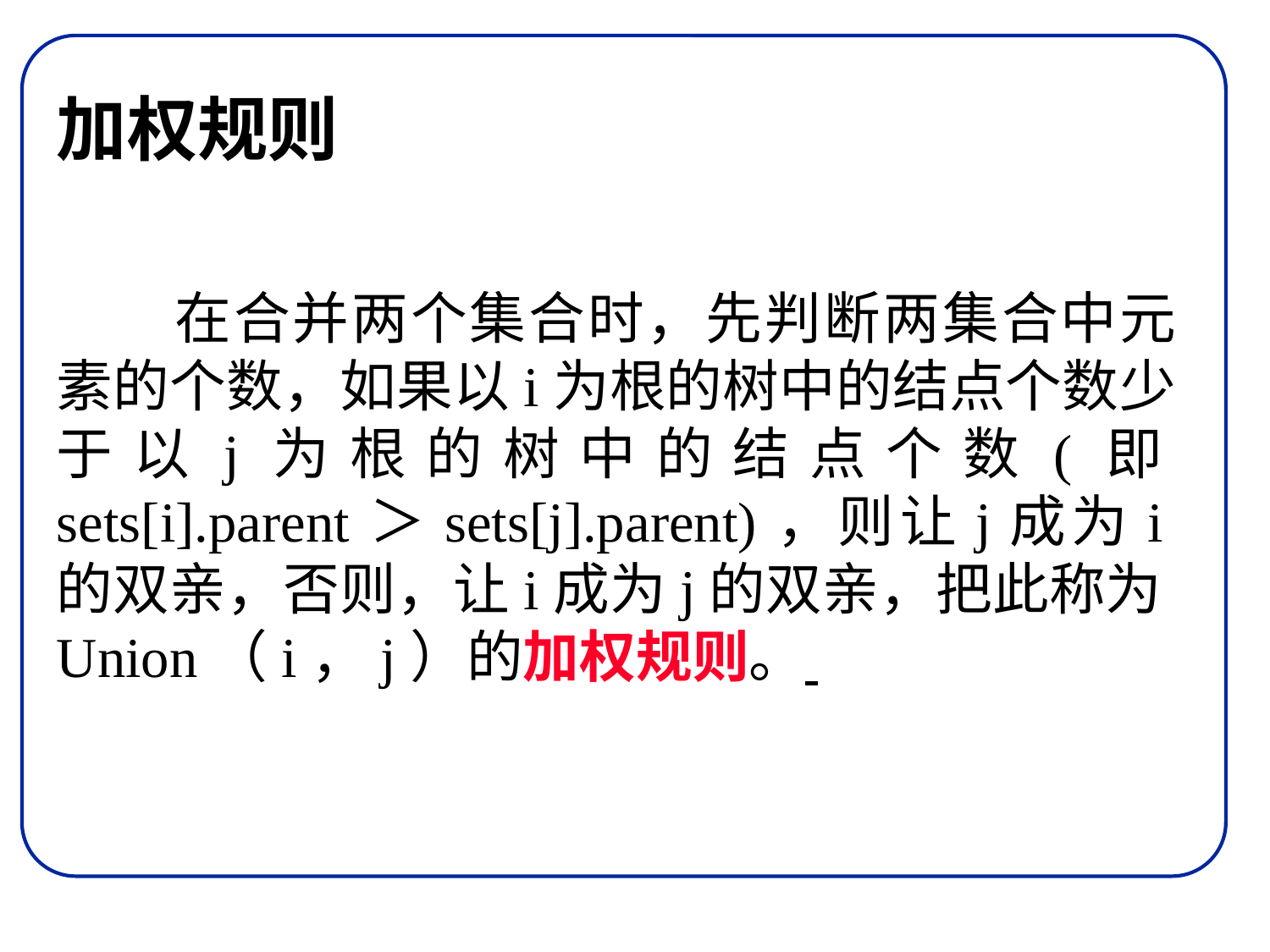

加权规则
　　在合并两个集合时，先判断两集合中元素的个数，如果以i为根的树中的结点个数少于以j为根的树中的结点个数(即sets[i].parent＞sets[j].parent)，则让j成为i的双亲，否则，让i成为j的双亲，把此称为Union（i，j）的加权规则。